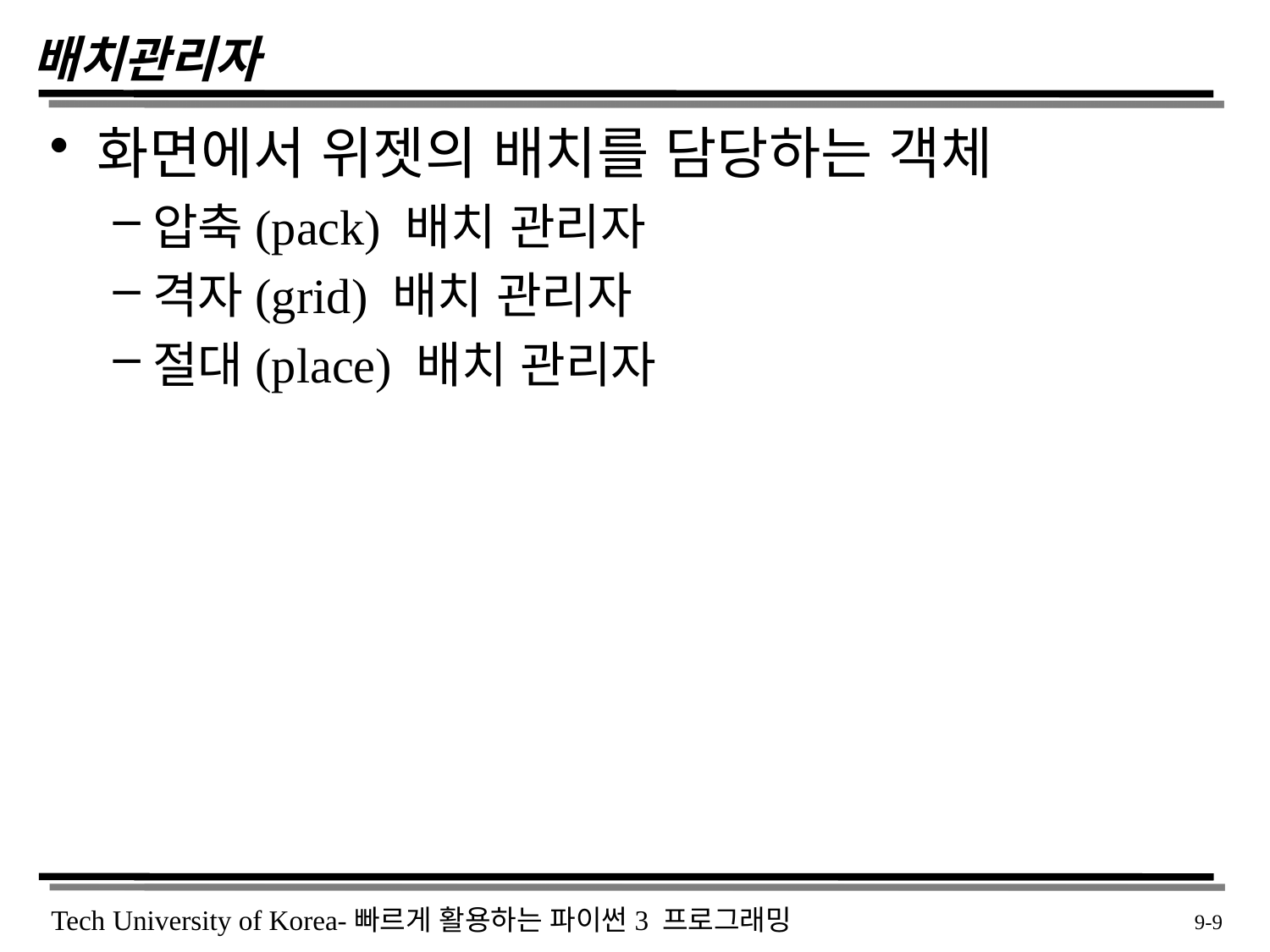

# 배치관리자
화면에서 위젯의 배치를 담당하는 객체
압축(pack) 배치 관리자
격자(grid) 배치 관리자
절대(place) 배치 관리자

 9-9